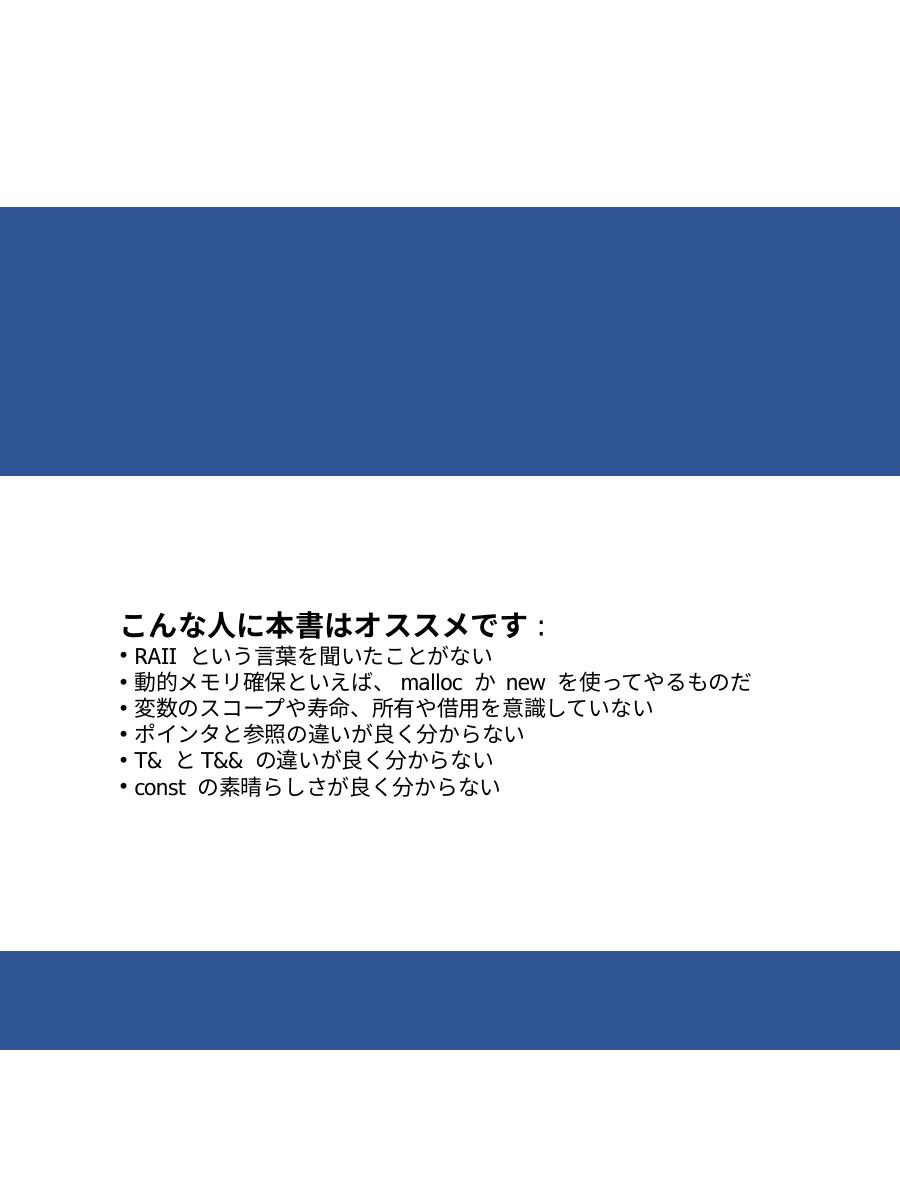

こんな人に本書はオススメです:
RAII という言葉を聞いたことがない
動的メモリ確保といえば、malloc か new を使ってやるものだ
変数のスコープや寿命、所有や借用を意識していない
ポインタと参照の違いが良く分からない
T& とT&& の違いが良く分からない
const の素晴らしさが良く分からない